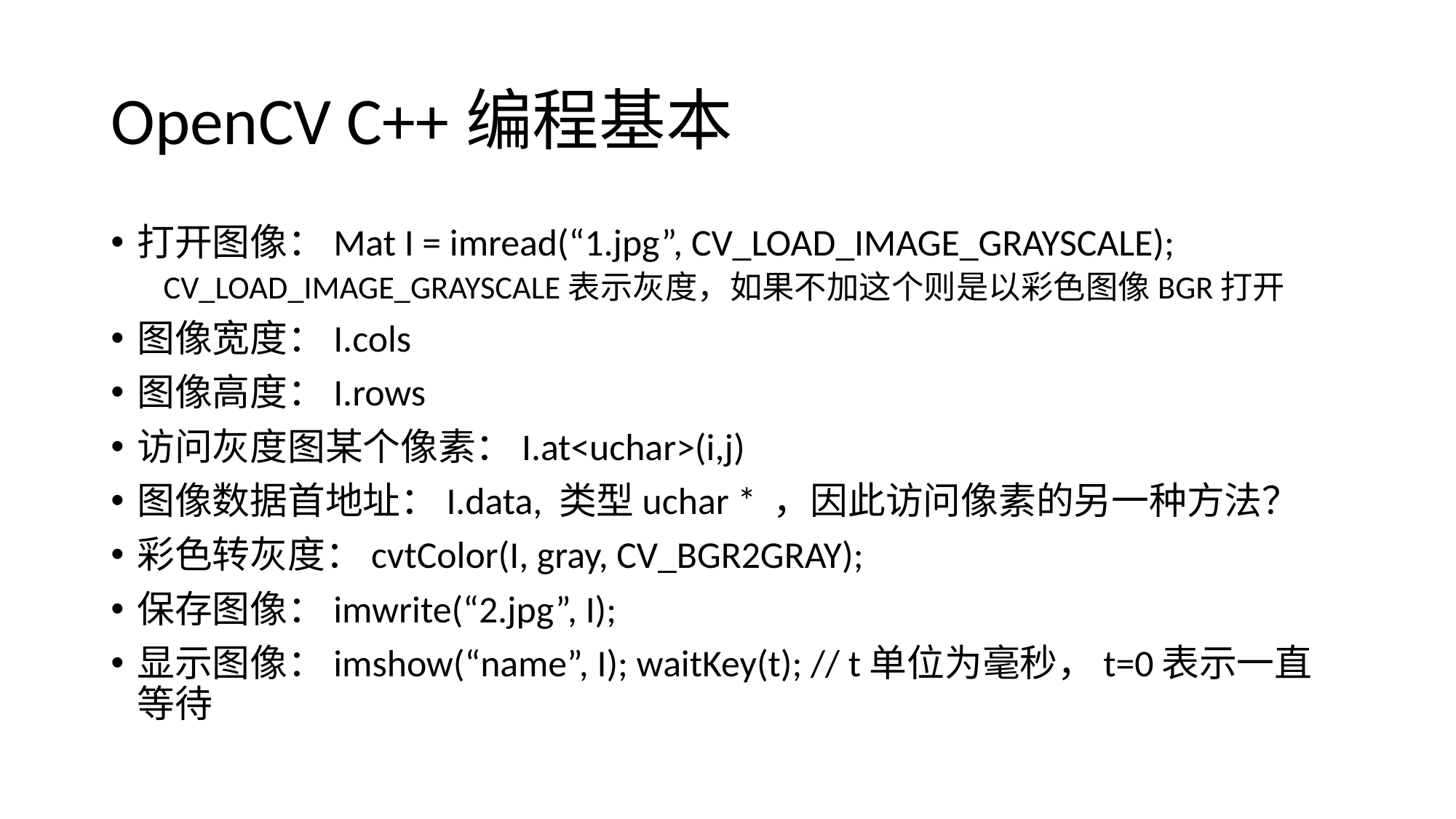

# OpenCV C++编程基本
打开图像：Mat I = imread(“1.jpg”, CV_LOAD_IMAGE_GRAYSCALE);
CV_LOAD_IMAGE_GRAYSCALE表示灰度，如果不加这个则是以彩色图像BGR打开
图像宽度：I.cols
图像高度：I.rows
访问灰度图某个像素：I.at<uchar>(i,j)
图像数据首地址：I.data, 类型uchar * ，因此访问像素的另一种方法？
彩色转灰度：cvtColor(I, gray, CV_BGR2GRAY);
保存图像：imwrite(“2.jpg”, I);
显示图像：imshow(“name”, I); waitKey(t); // t单位为毫秒，t=0表示一直等待